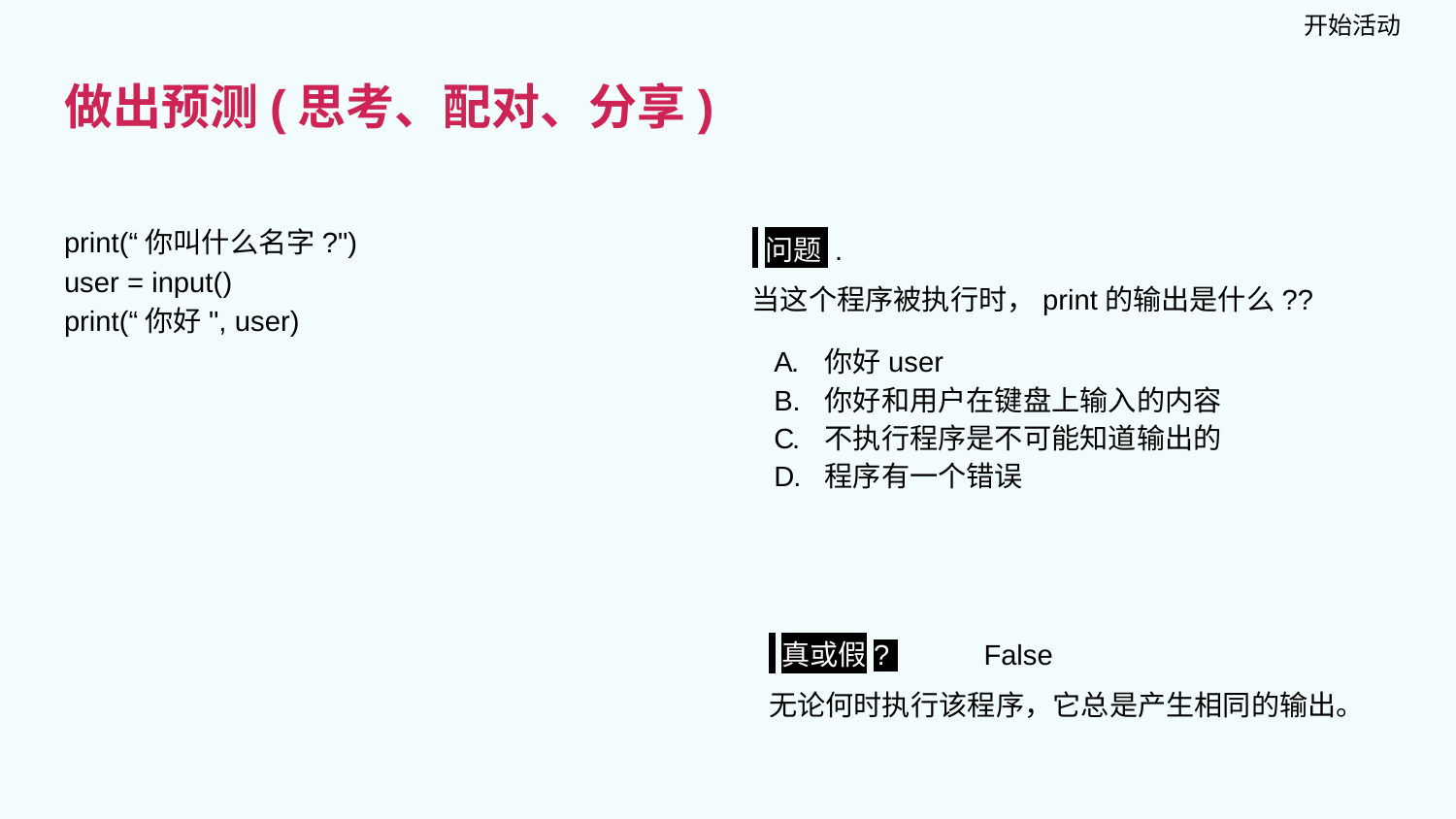

开始活动
做出预测(思考、配对、分享)
print(“你叫什么名字?")
user = input()
print(“你好", user)
 问题 .
当这个程序被执行时，print的输出是什么??
你好user
你好和用户在键盘上输入的内容
不执行程序是不可能知道输出的
程序有一个错误
 真或假? .
无论何时执行该程序，它总是产生相同的输出。
False